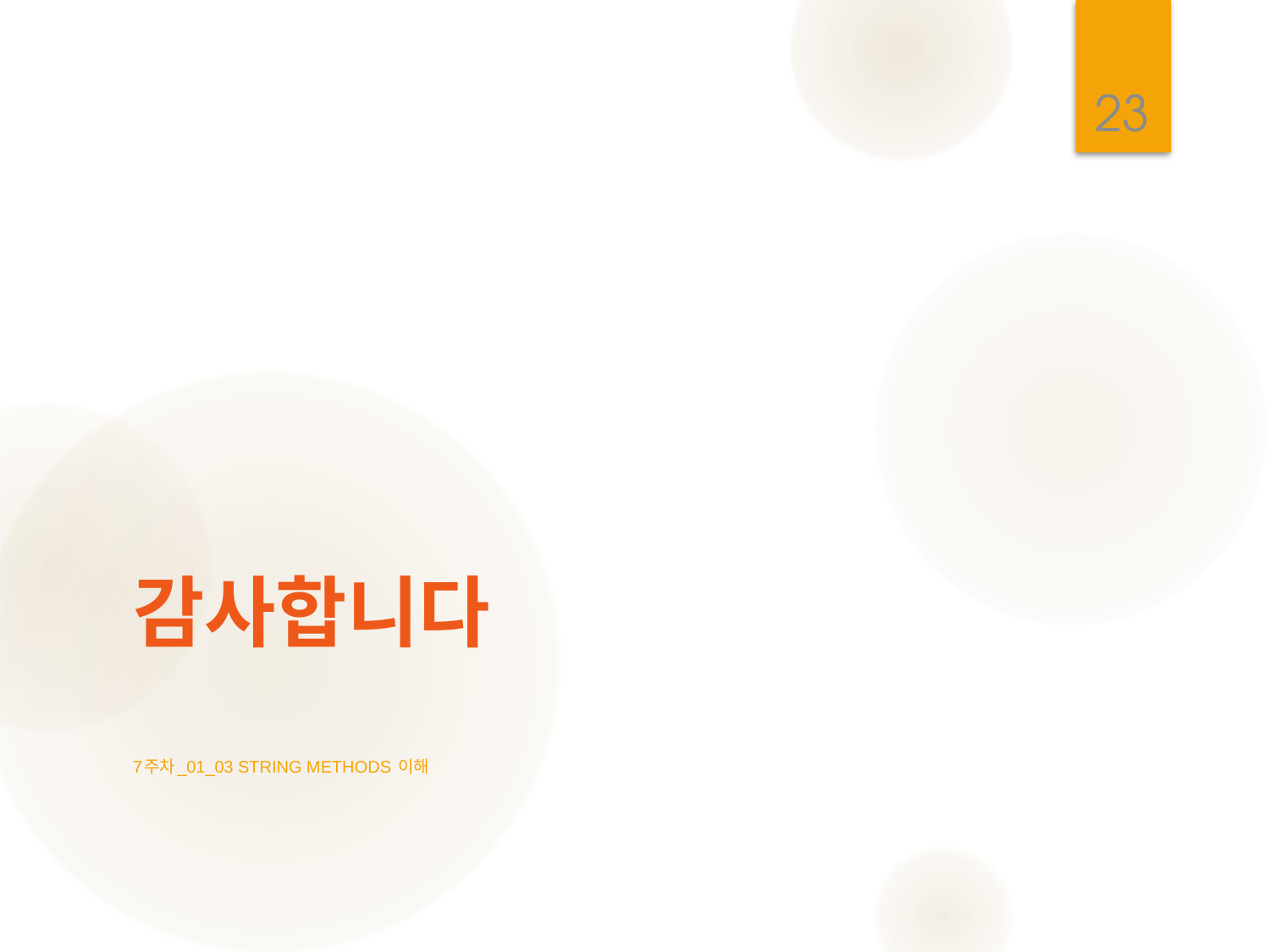

23
# 감사합니다

7주차_01_03 string methods 이해